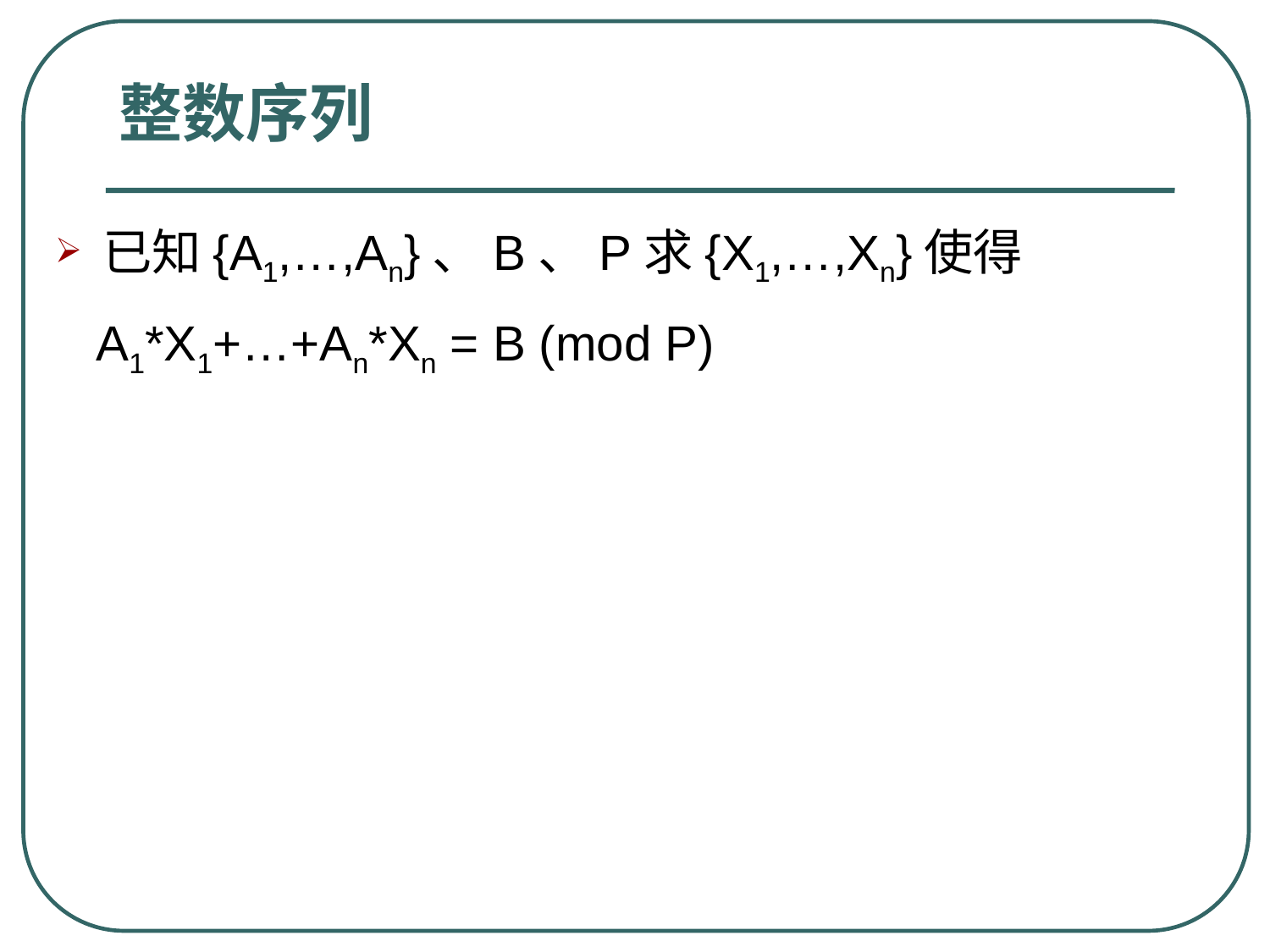

# 整数序列
已知{A1,…,An}、B、P求{X1,…,Xn}使得
   A1*X1+…+An*Xn = B (mod P)